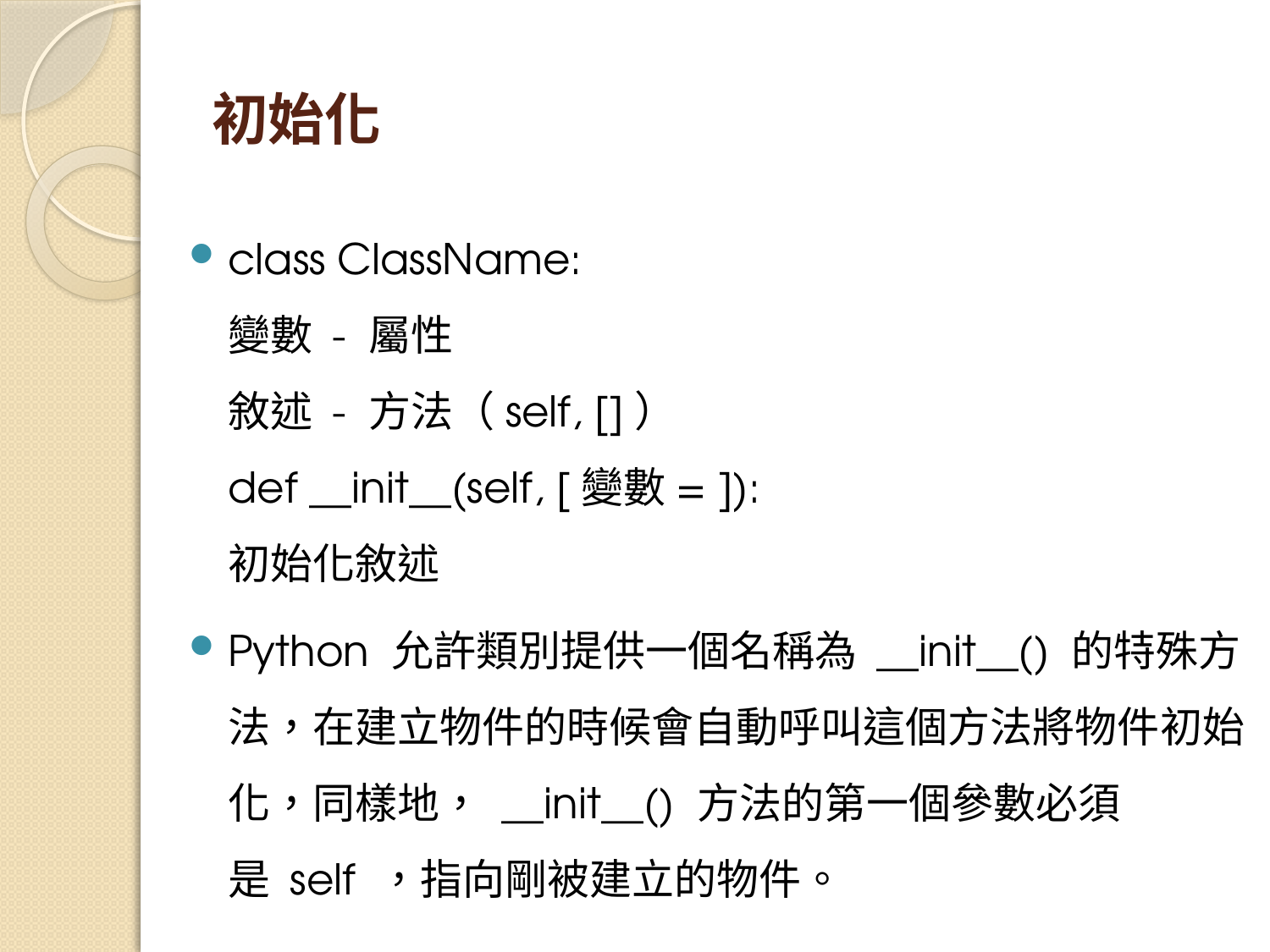

# 初始化
class ClassName:
變數 - 屬性
敘述 - 方法（self, []）
def __init__(self, [變數= ]):
初始化敘述
Python 允許類別提供一個名稱為 __init__() 的特殊方法，在建立物件的時候會自動呼叫這個方法將物件初始化，同樣地， __init__() 方法的第一個參數必須是 self ，指向剛被建立的物件。